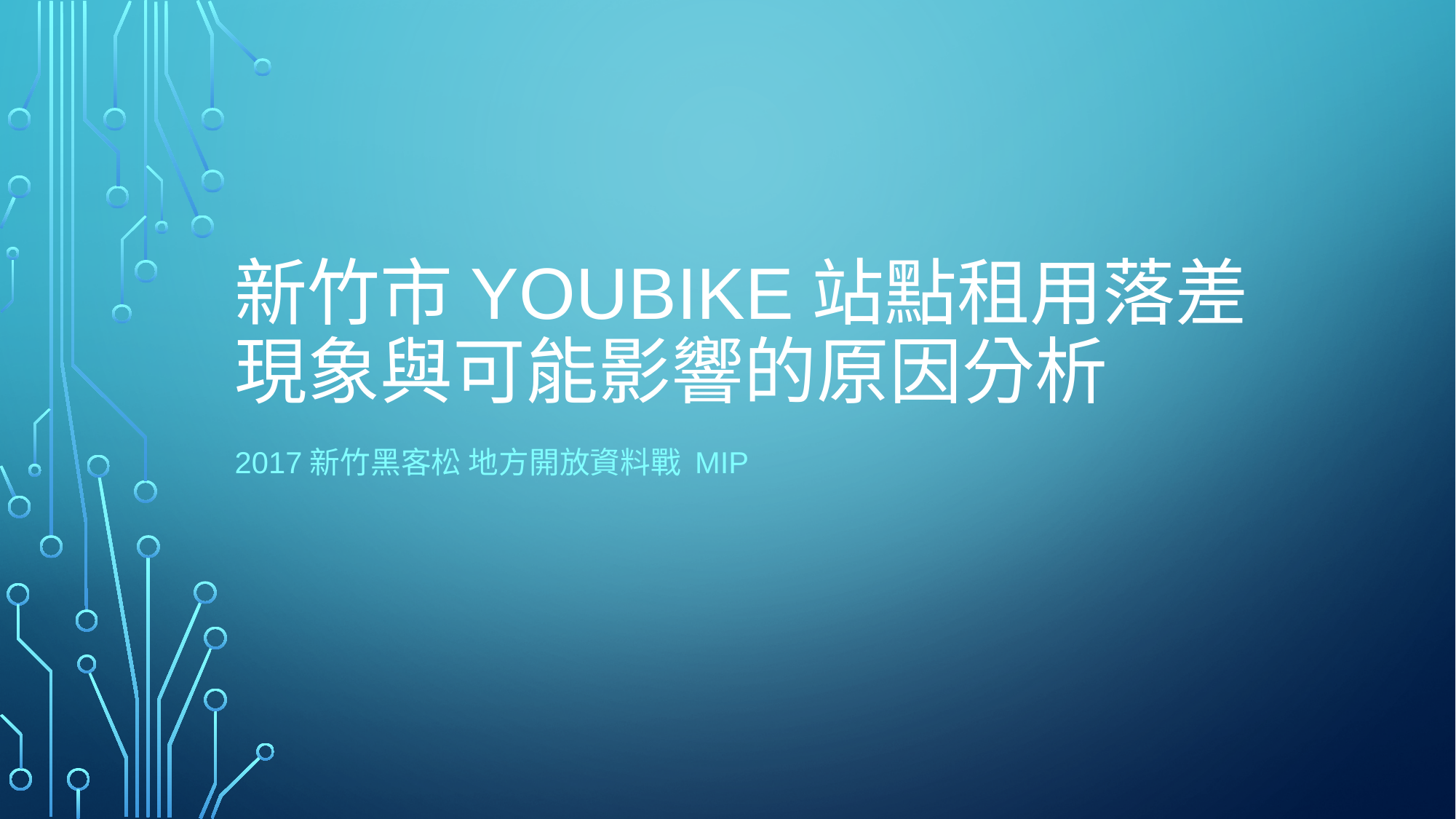

# 新竹市Youbike站點租用落差現象與可能影響的原因分析
2017新竹黑客松 地方開放資料戰 MIP